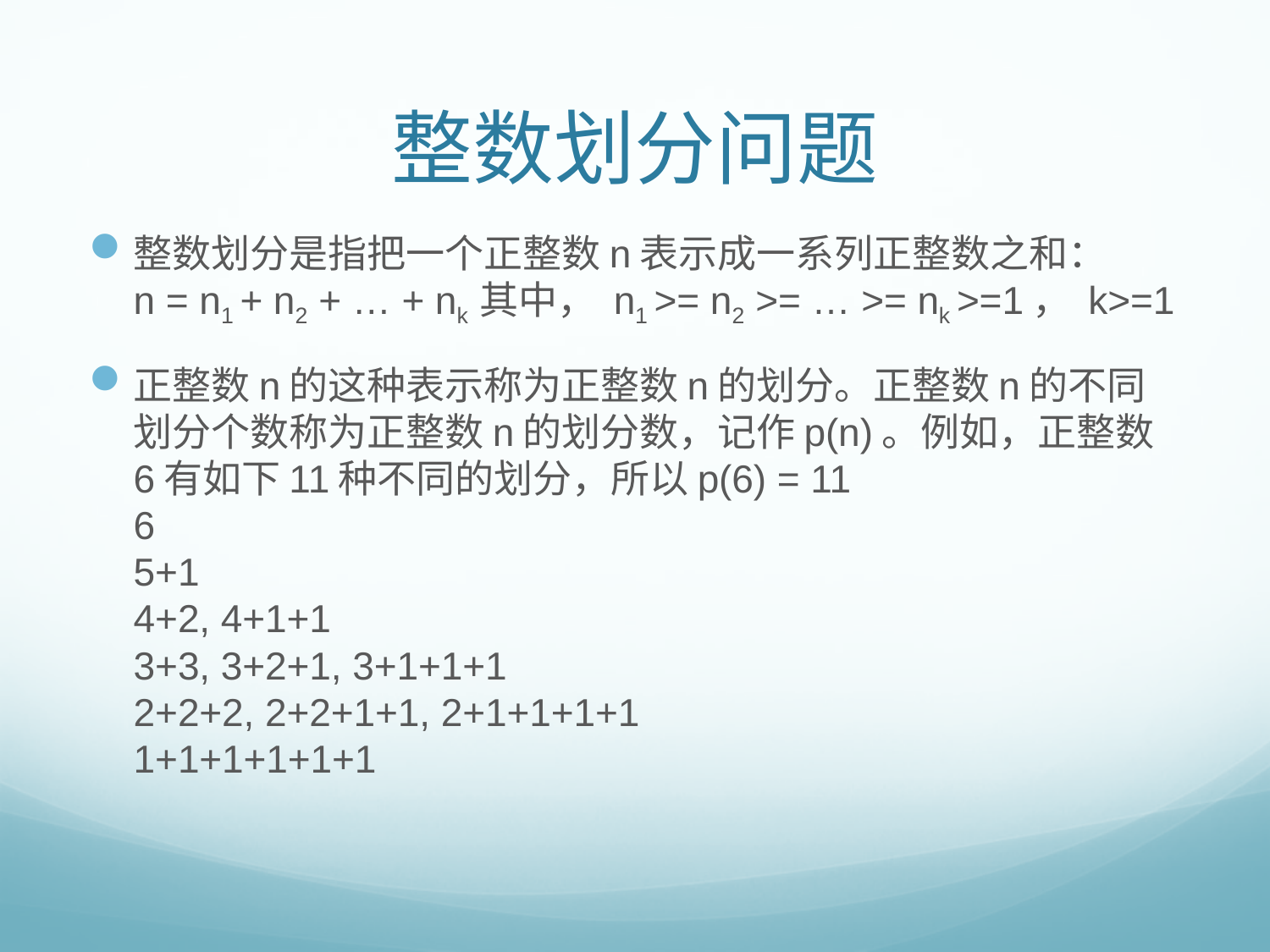

# 整数划分问题
整数划分是指把一个正整数n表示成一系列正整数之和：
n = n1 + n2 + … + nk 其中， n1 >= n2 >= … >= nk >=1， k>=1
正整数n的这种表示称为正整数n的划分。正整数n的不同划分个数称为正整数n的划分数，记作p(n)。例如，正整数6有如下11种不同的划分，所以p(6) = 11
6
5+1
4+2, 4+1+1
3+3, 3+2+1, 3+1+1+1
2+2+2, 2+2+1+1, 2+1+1+1+1
1+1+1+1+1+1